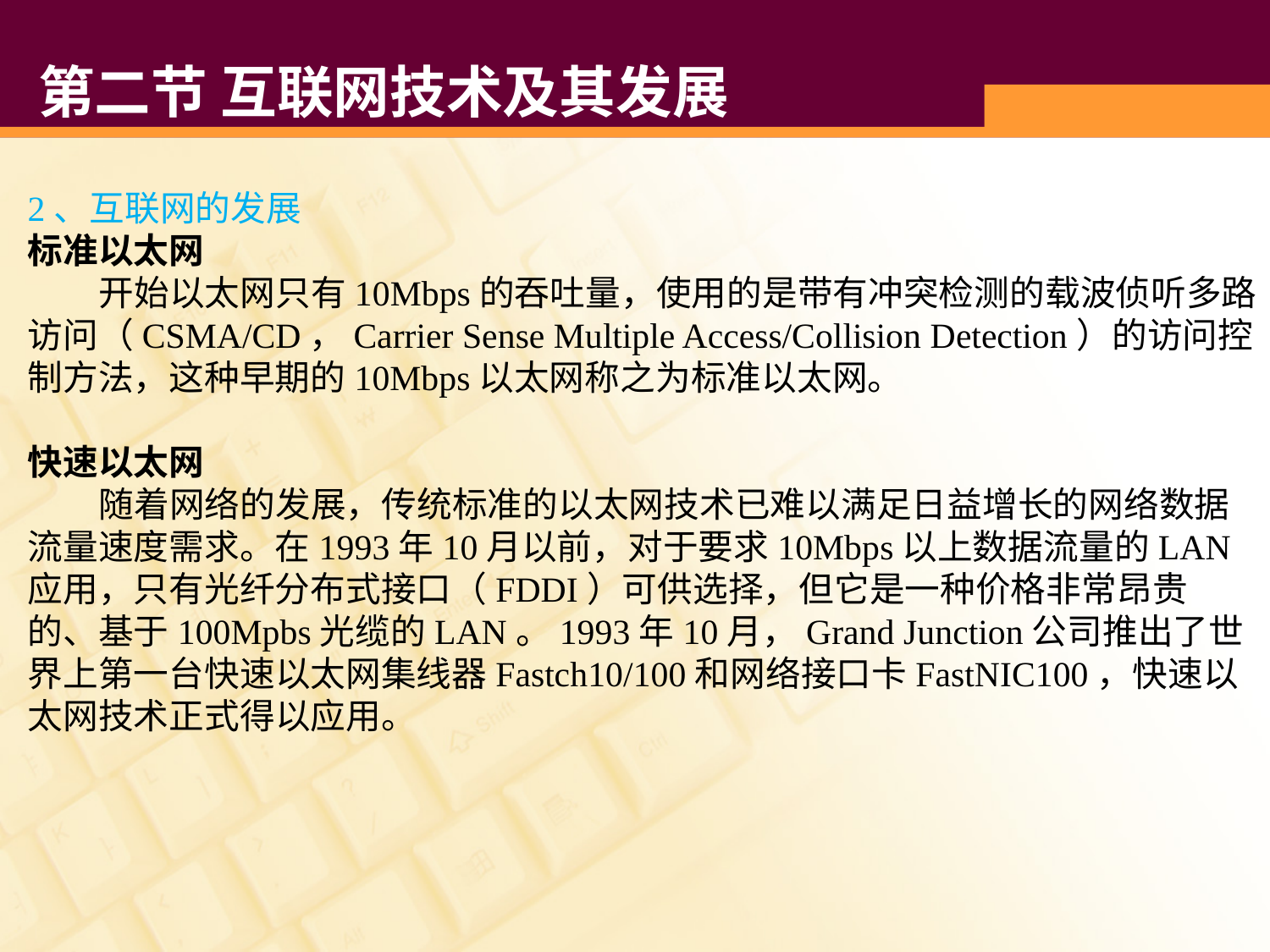

# 第二节 互联网技术及其发展
2、互联网的发展
标准以太网
        开始以太网只有10Mbps的吞吐量，使用的是带有冲突检测的载波侦听多路访问（CSMA/CD，Carrier Sense Multiple Access/Collision Detection）的访问控制方法，这种早期的10Mbps以太网称之为标准以太网。

快速以太网
        随着网络的发展，传统标准的以太网技术已难以满足日益增长的网络数据流量速度需求。在1993年10月以前，对于要求10Mbps以上数据流量的LAN应用，只有光纤分布式接口（FDDI）可供选择，但它是一种价格非常昂贵的、基于100Mpbs光缆的LAN。1993年10月，Grand Junction公司推出了世界上第一台快速以太网集线器Fastch10/100和网络接口卡FastNIC100，快速以太网技术正式得以应用。